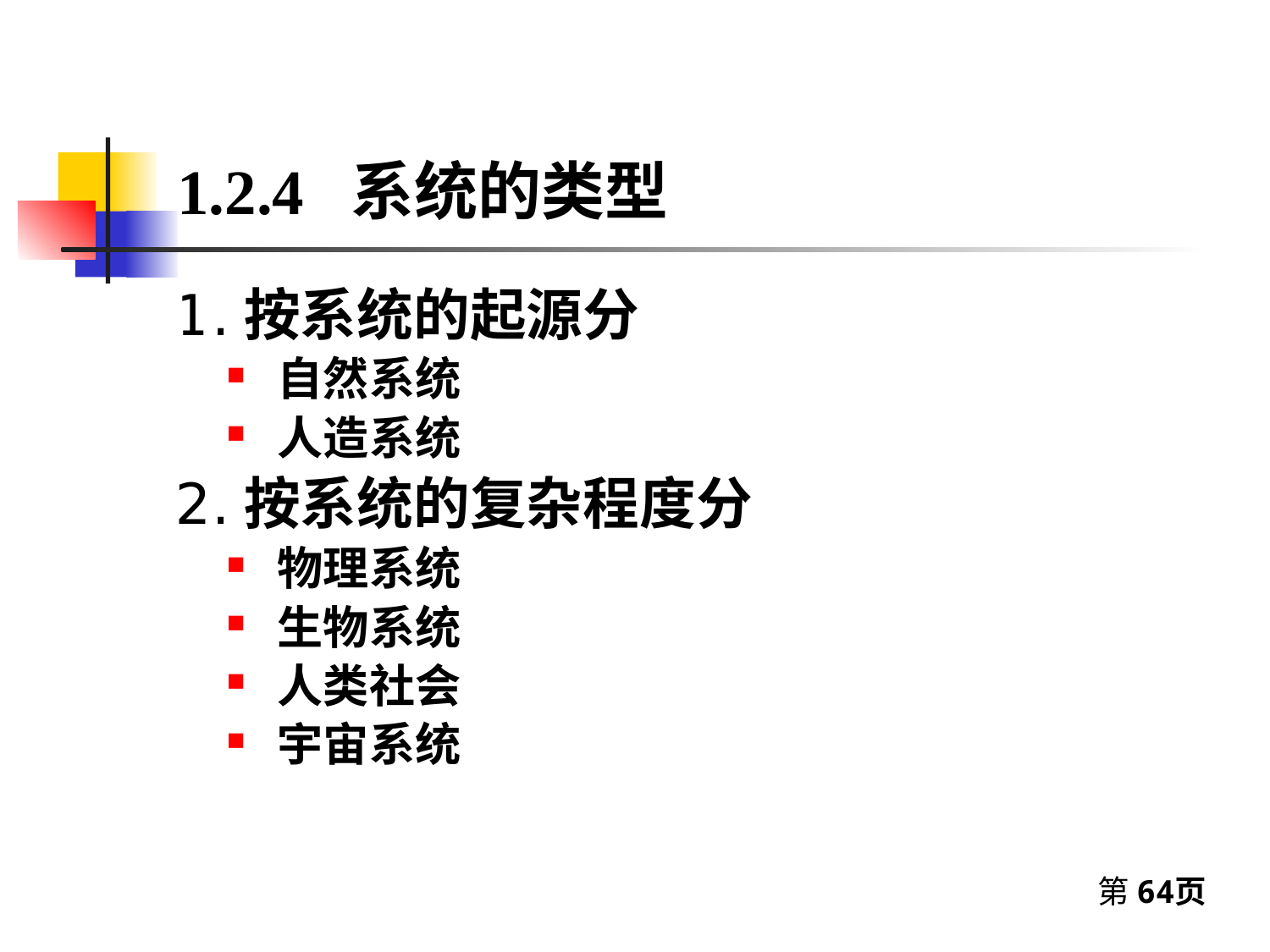

1.2.4  系统的类型
1.按系统的起源分
自然系统
人造系统
2.按系统的复杂程度分
物理系统
生物系统
人类社会
宇宙系统